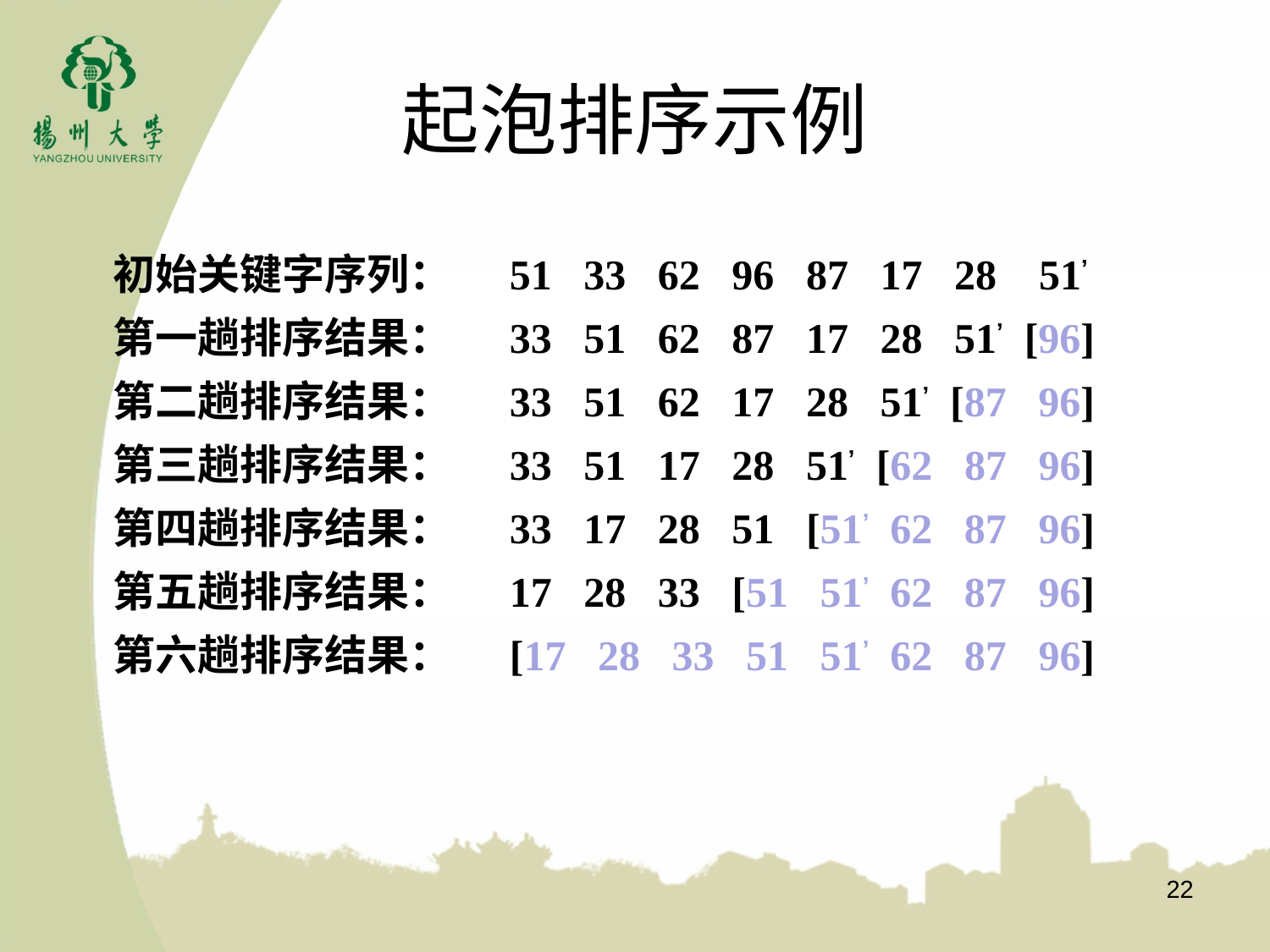

# 起泡排序示例
初始关键字序列：     51   33   62   96   87   17   28    51’
第一趟排序结果：     33   51   62   87   17   28   51’  [96]
第二趟排序结果：     33   51   62   17   28   51’  [87   96]
第三趟排序结果：     33   51   17   28   51’  [62   87   96]
第四趟排序结果：     33   17   28   51   [51’  62   87   96]
第五趟排序结果：     17   28   33   [51   51’  62   87   96]
第六趟排序结果：     [17   28   33   51   51’  62   87   96]

22